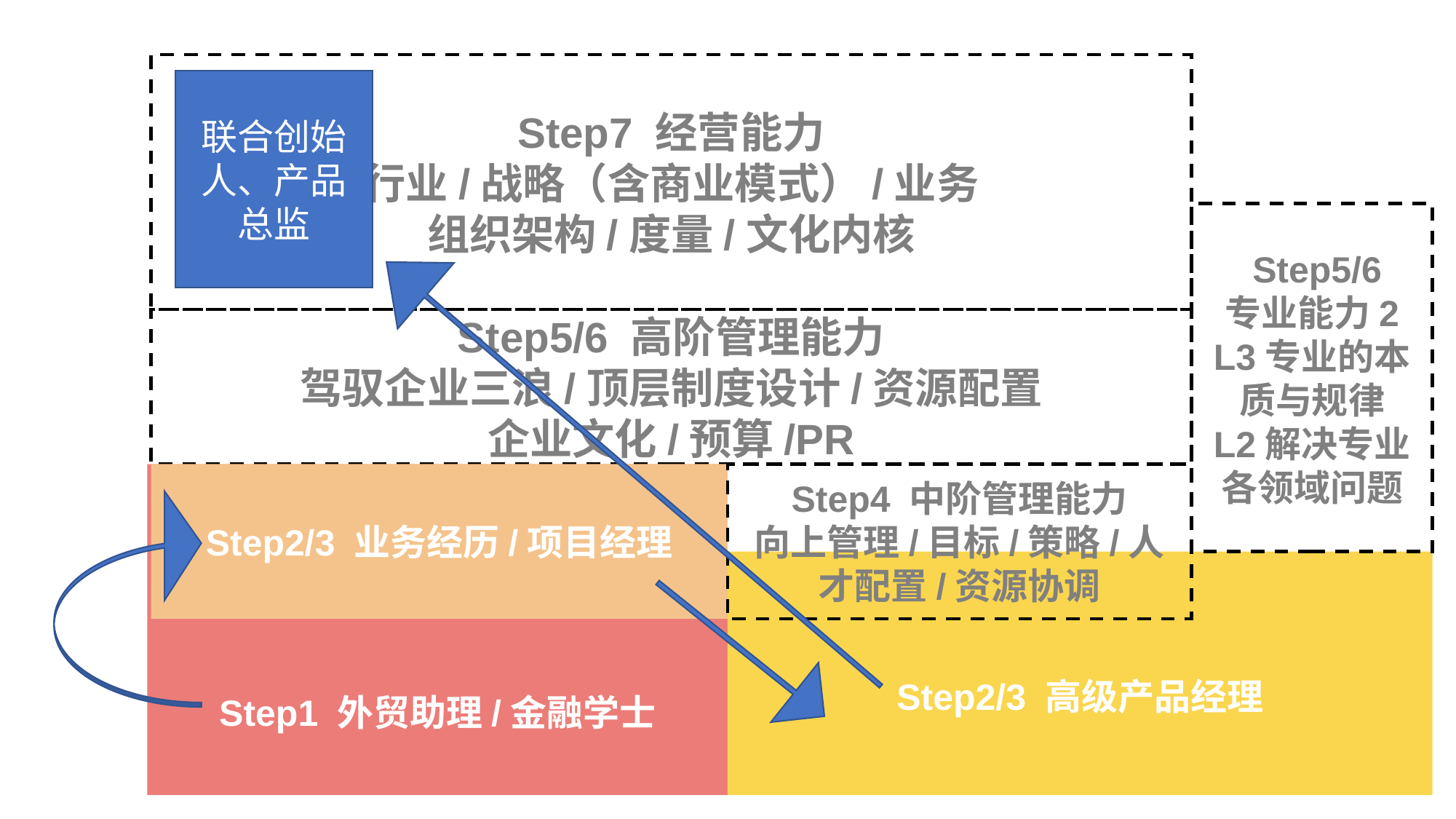

Step7 经营能力
行业/战略（含商业模式）/业务
组织架构/度量/文化内核
联合创始人、产品总监
  Step5/6
专业能力2
L3专业的本质与规律
L2解决专业各领域问题
Step5/6 高阶管理能力
驾驭企业三浪/顶层制度设计/资源配置
企业文化/预算/PR

Step5/6
专业能力2

Step1 外贸助理/金融学士
Step2/3 业务经历/项目经理
Step4 中阶管理能力
向上管理/目标/策略/人才配置/资源协调

Step2/3 高级产品经理